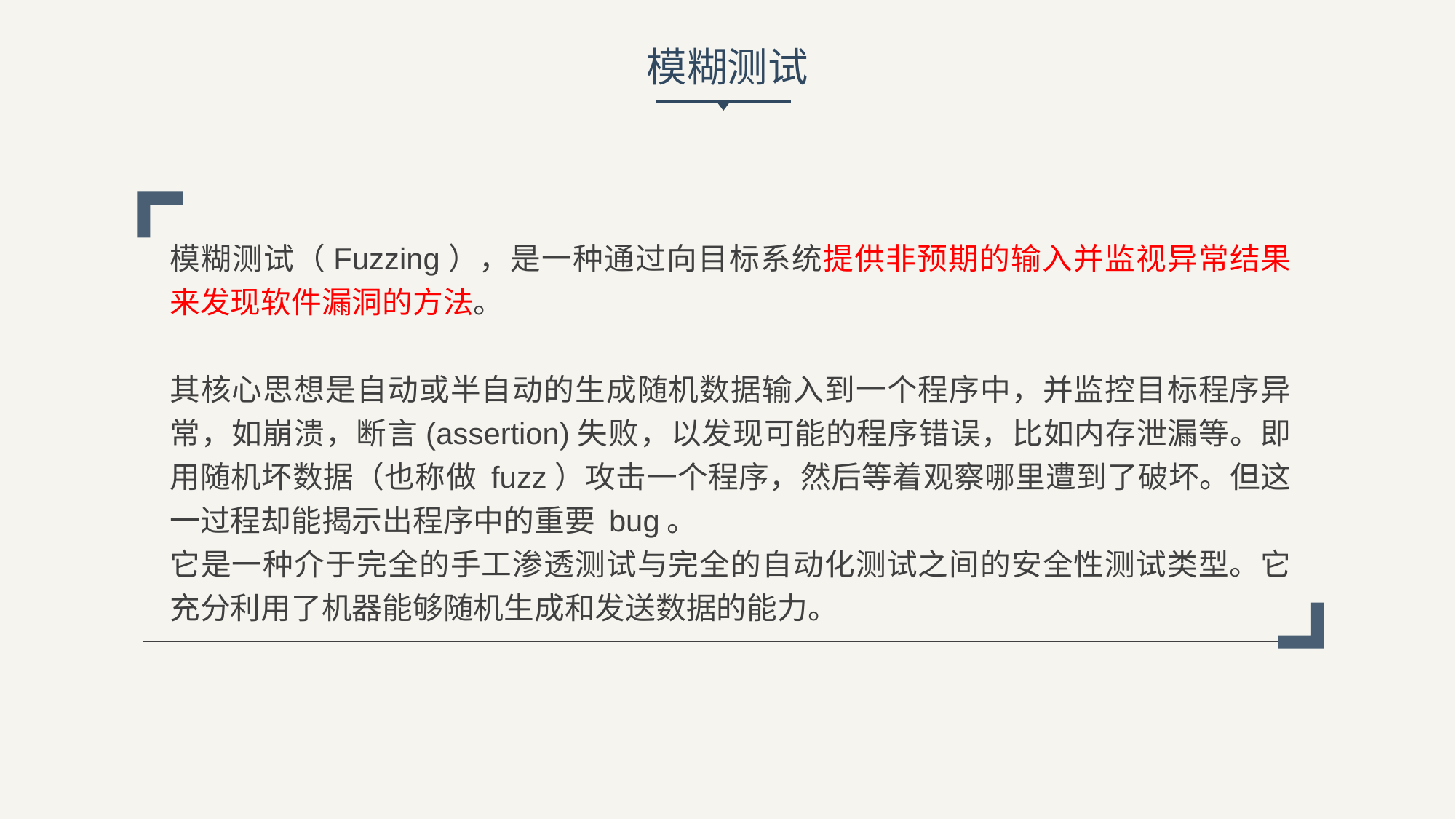

模糊测试

模糊测试（Fuzzing），是一种通过向目标系统提供非预期的输入并监视异常结果来发现软件漏洞的方法。

其核心思想是自动或半自动的生成随机数据输入到一个程序中，并监控目标程序异常，如崩溃，断言(assertion)失败，以发现可能的程序错误，比如内存泄漏等。即用随机坏数据（也称做 fuzz）攻击一个程序，然后等着观察哪里遭到了破坏。但这一过程却能揭示出程序中的重要 bug。
它是一种介于完全的手工渗透测试与完全的自动化测试之间的安全性测试类型。它充分利用了机器能够随机生成和发送数据的能力。